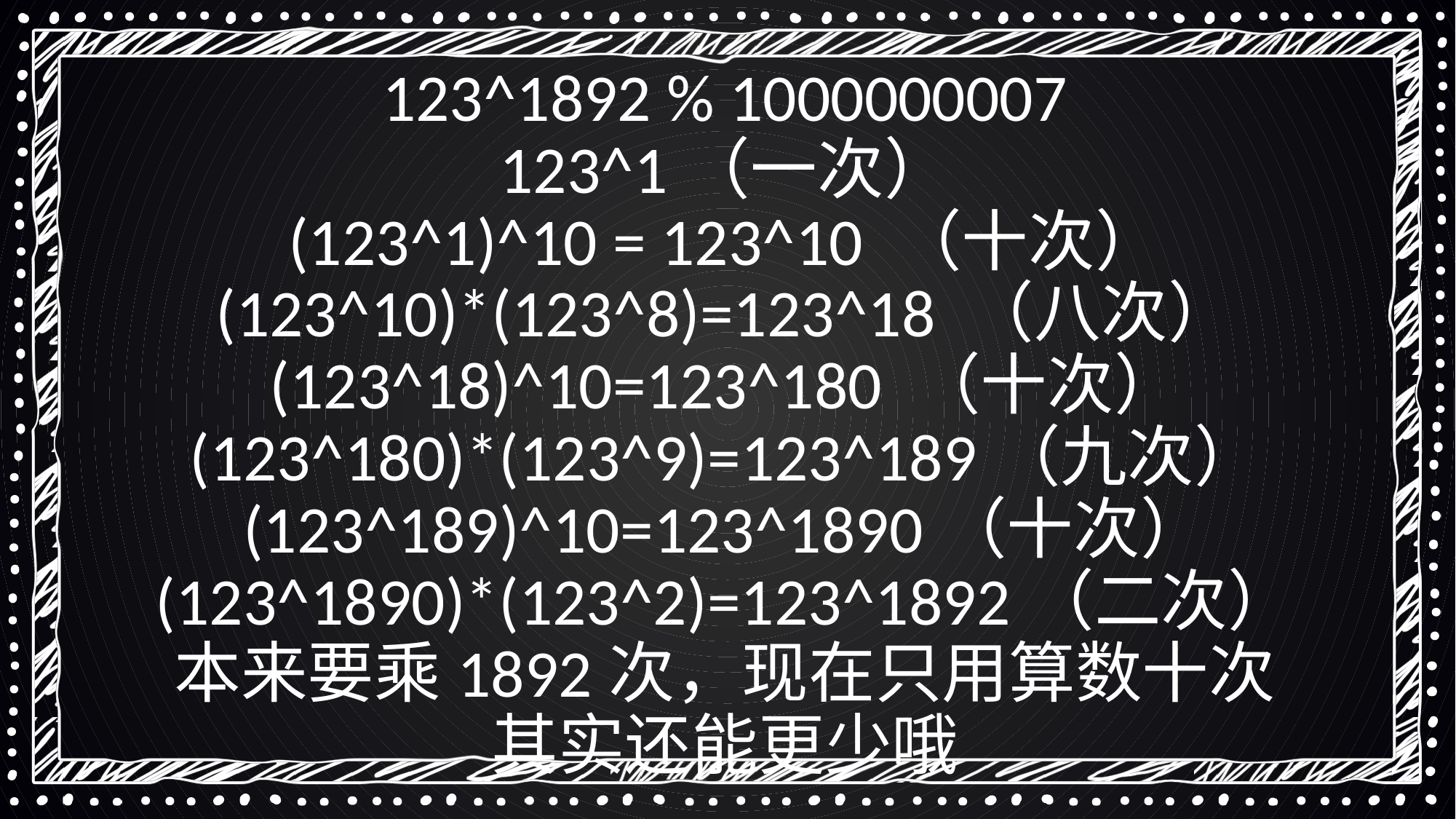

123^1892 % 1000000007
123^1（一次）
(123^1)^10 = 123^10 （十次）
(123^10)*(123^8)=123^18 （八次）
(123^18)^10=123^180 （十次）
(123^180)*(123^9)=123^189（九次）
(123^189)^10=123^1890（十次）
(123^1890)*(123^2)=123^1892（二次）
本来要乘1892次，现在只用算数十次
其实还能更少哦